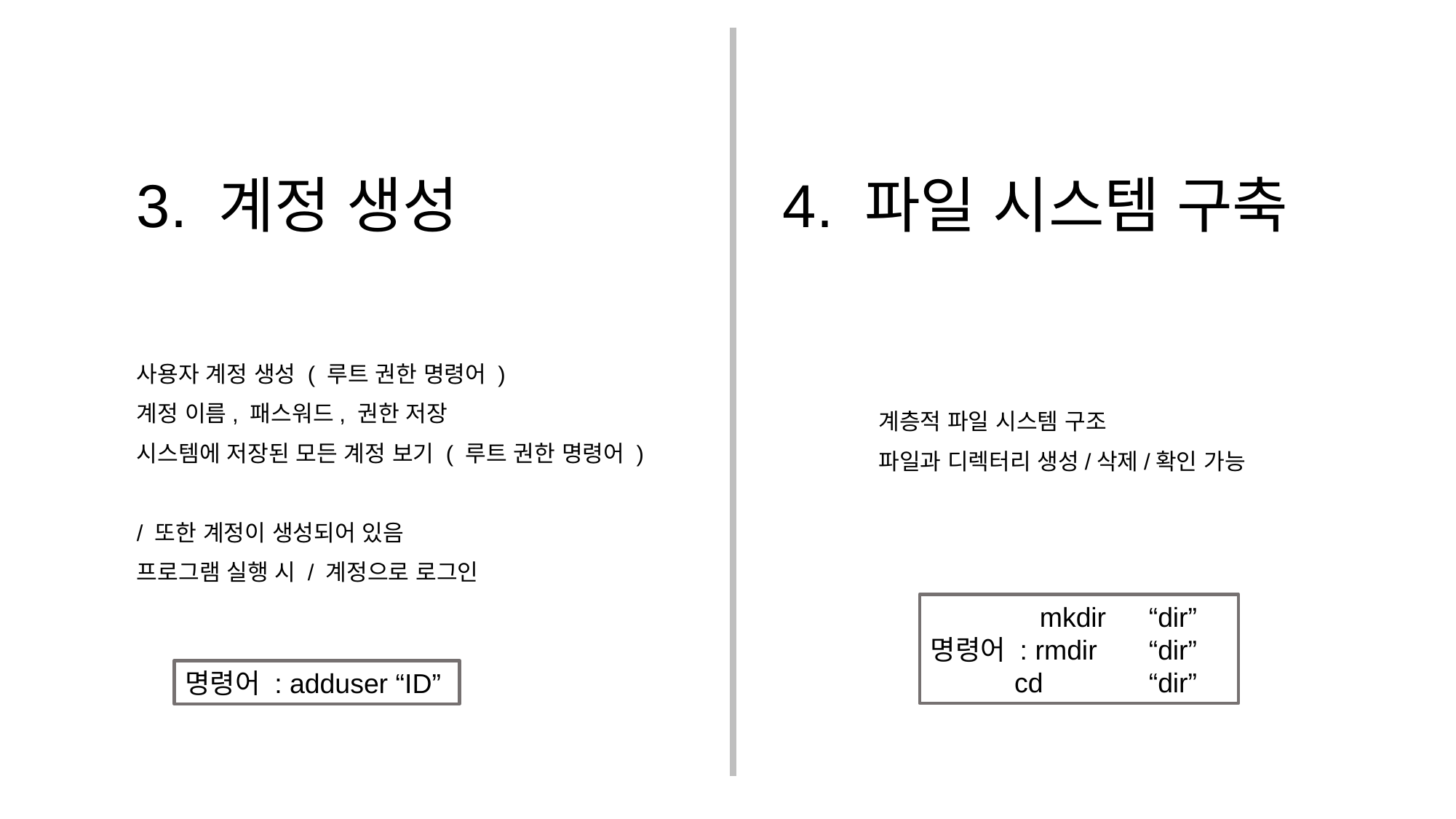

# 3. 계정 생성
4. 파일 시스템 구축
사용자 계정 생성 ( 루트 권한 명령어 )
계정 이름, 패스워드, 권한 저장
시스템에 저장된 모든 계정 보기 ( 루트 권한 명령어 )

/ 또한 계정이 생성되어 있음
프로그램 실행 시 / 계정으로 로그인

계층적 파일 시스템 구조
파일과 디렉터리 생성/삭제/확인 가능
	mkdir	“dir”
명령어 : rmdir	“dir”
           cd	“dir”
명령어 : adduser “ID”